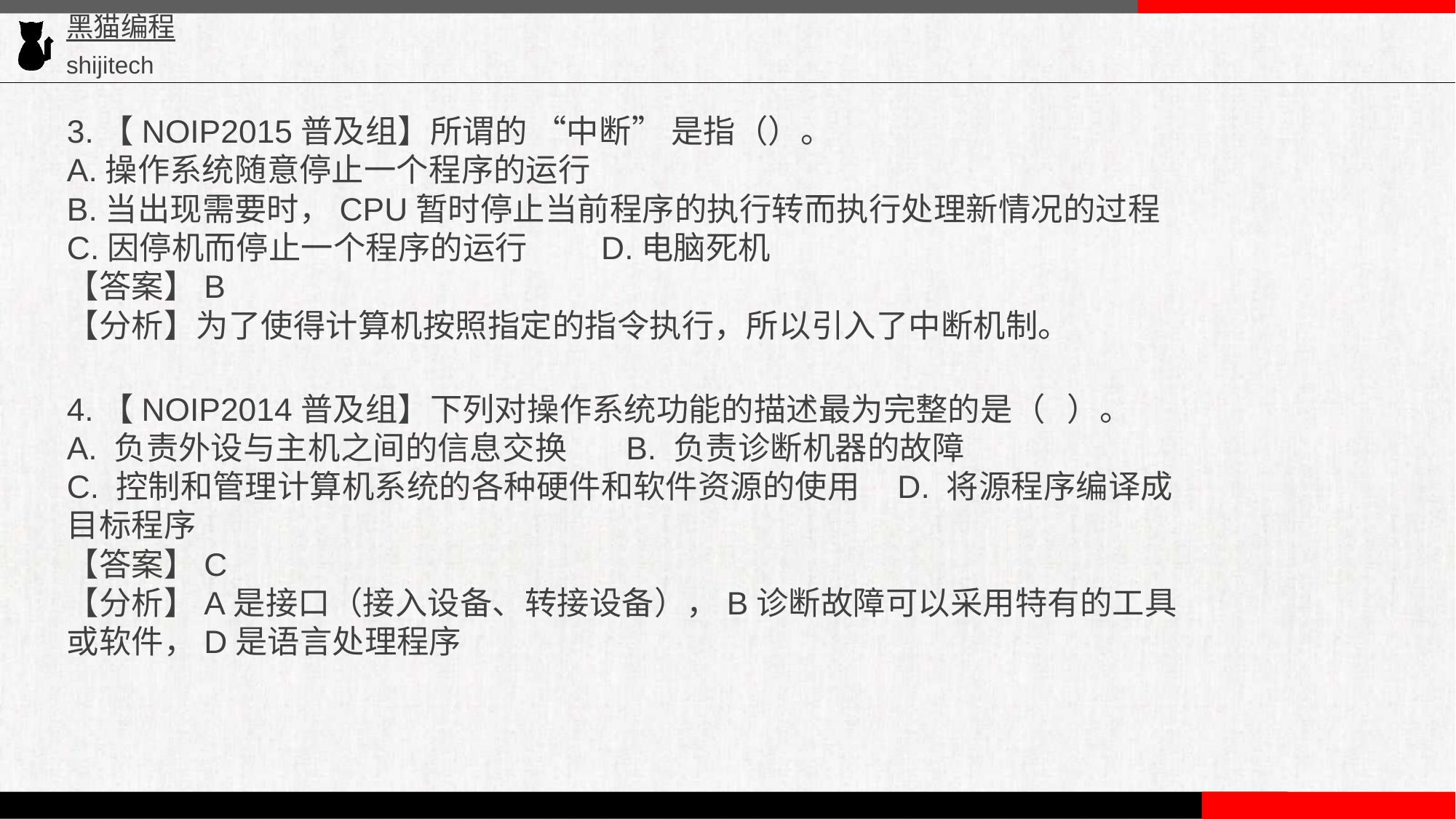

3.【NOIP2015普及组】所谓的 “中断” 是指（）。
A.操作系统随意停止一个程序的运行
B.当出现需要时，CPU暂时停止当前程序的执行转而执行处理新情况的过程
C.因停机而停止一个程序的运行         D.电脑死机
【答案】B
【分析】为了使得计算机按照指定的指令执行，所以引入了中断机制。
4.【NOIP2014普及组】下列对操作系统功能的描述最为完整的是（   ）。
A. 负责外设与主机之间的信息交换       B. 负责诊断机器的故障
C. 控制和管理计算机系统的各种硬件和软件资源的使用    D. 将源程序编译成目标程序
【答案】C
【分析】A是接口（接入设备、转接设备），B诊断故障可以采用特有的工具或软件，D是语言处理程序